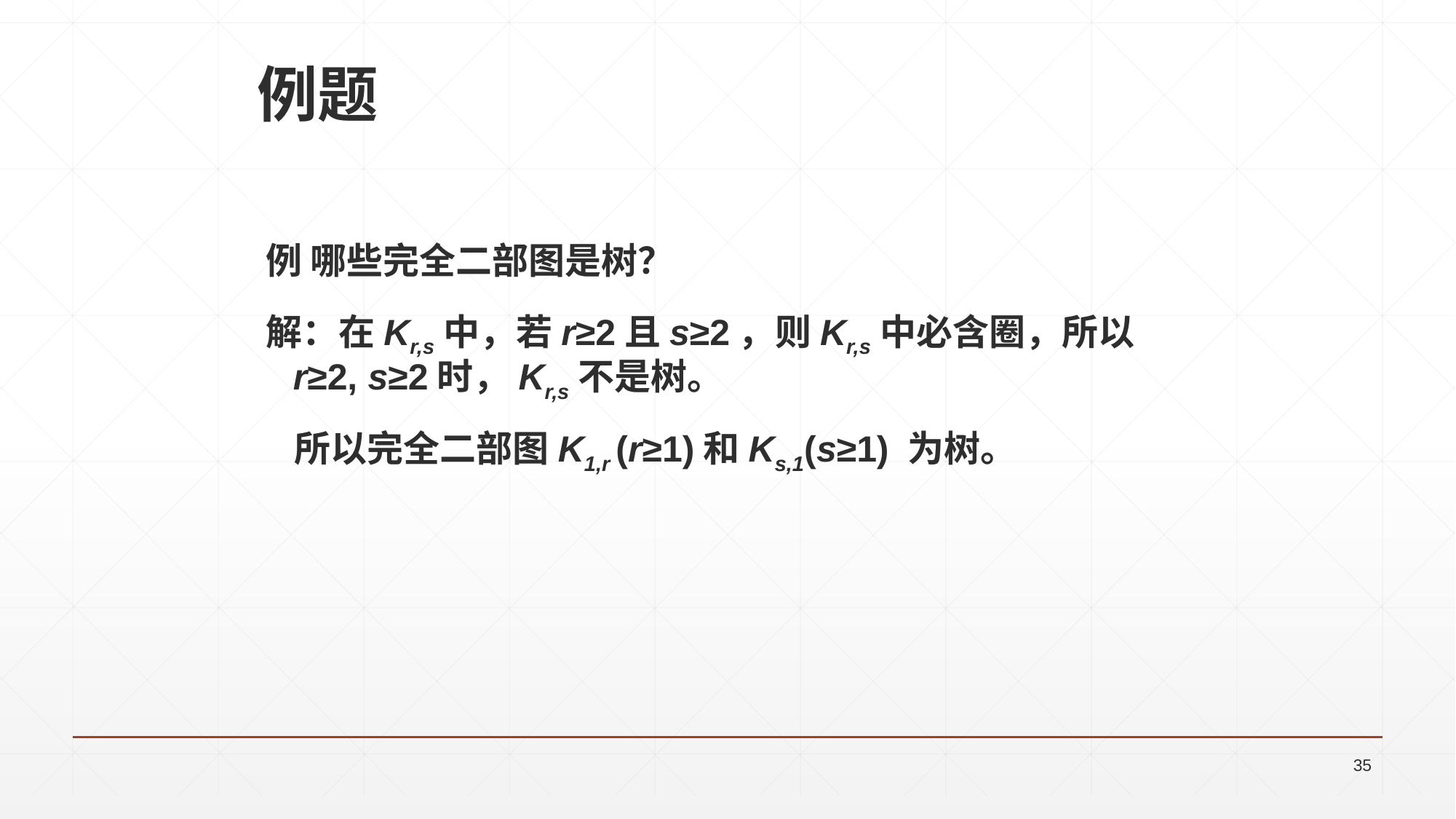

# 例题
例 哪些完全二部图是树？
解：在Kr,s中，若r≥2且s≥2，则Kr,s中必含圈，所以r≥2, s≥2时，Kr,s不是树。
所以完全二部图K1,r (r≥1)和Ks,1(s≥1) 为树。
35